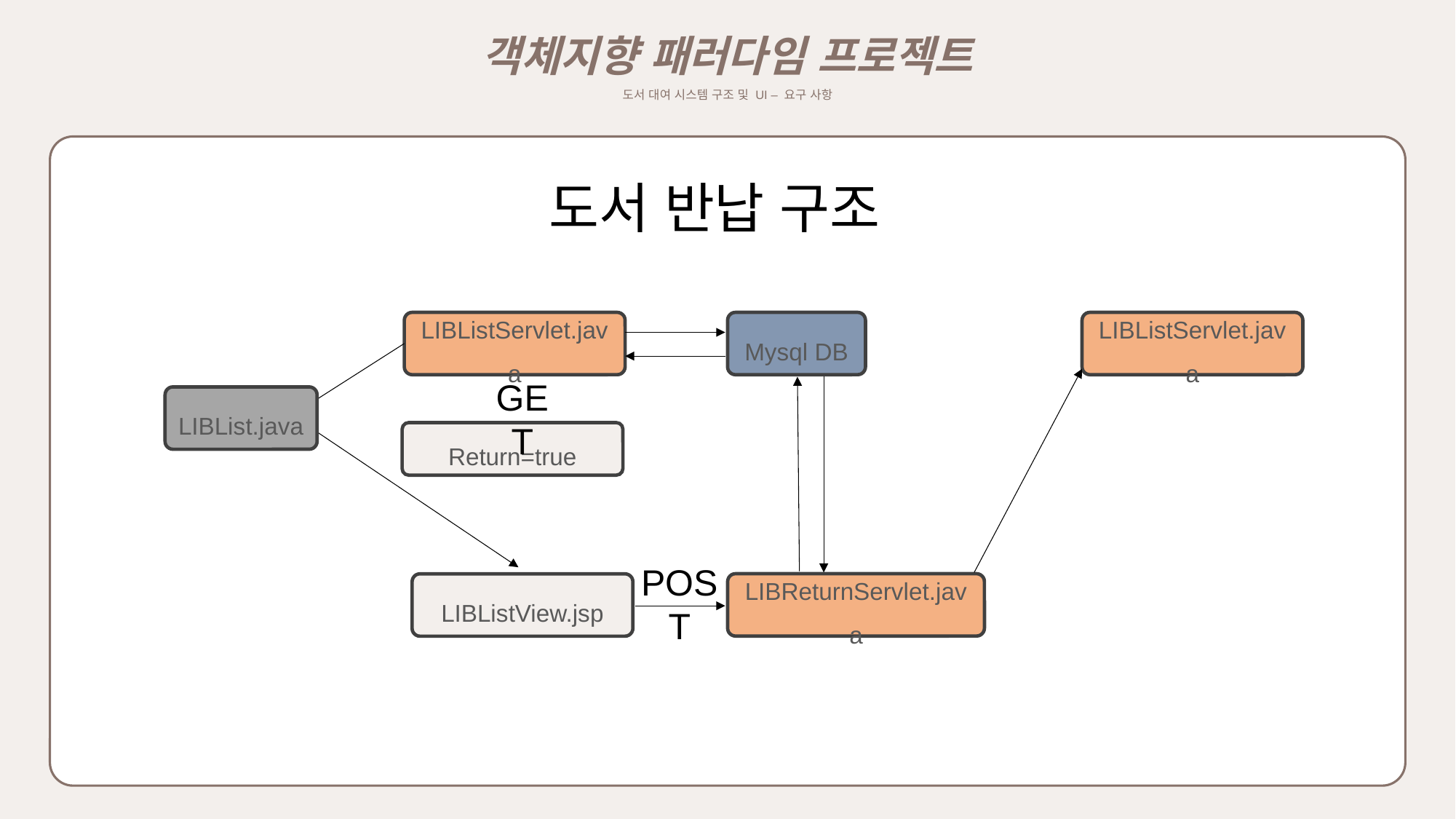

객체지향 패러다임 프로젝트
도서 대여 시스템 구조 및 UI – 요구 사항

도서 반납 구조
LIBListServlet.java
LIBListServlet.java
Mysql DB
GET
LIBList.java
Return=true
POST
LIBReturnServlet.java
LIBListView.jsp